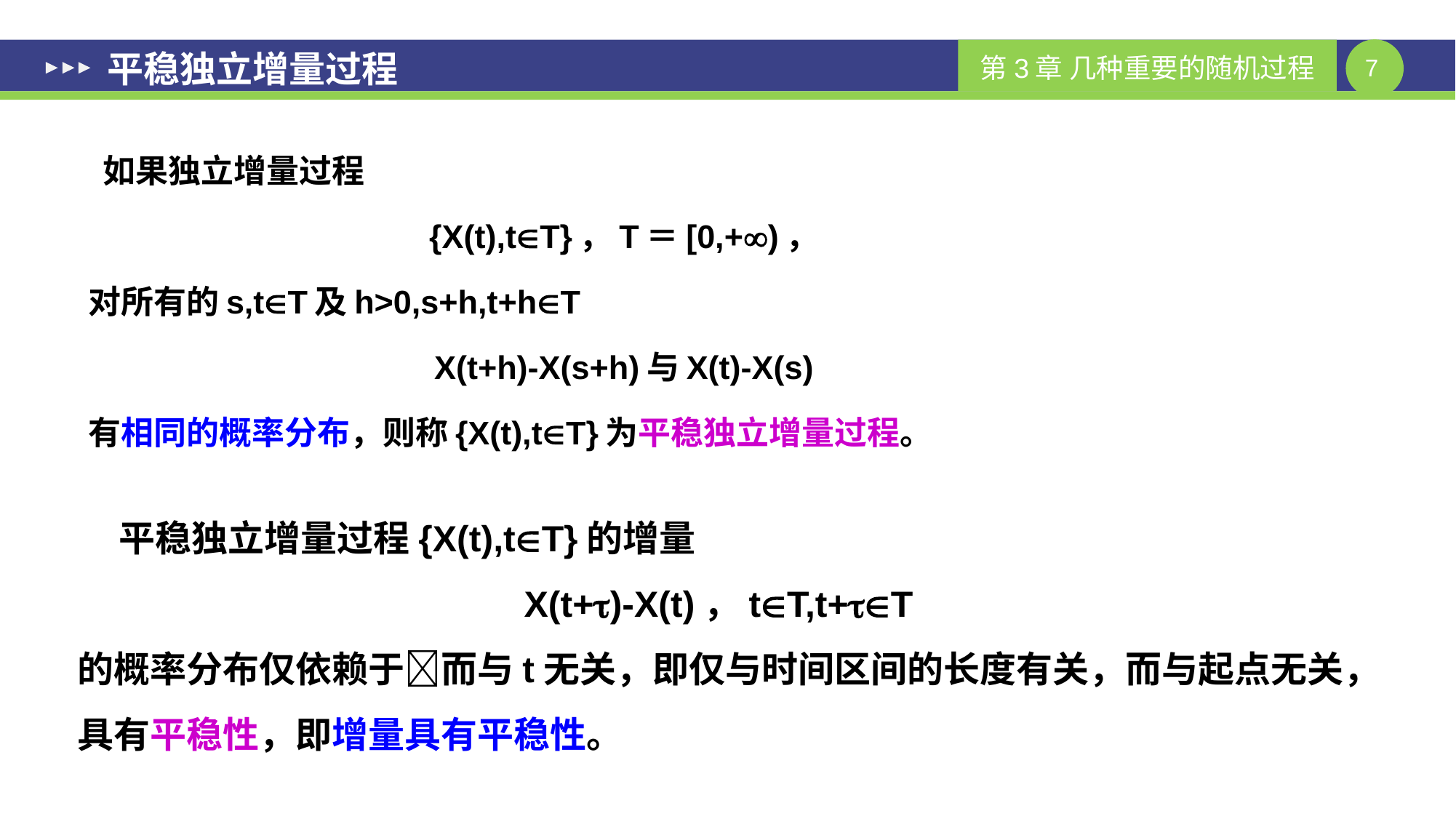

# 平稳独立增量过程
	 如果独立增量过程
{X(t),t∈T}，T＝[0,+∞)，
	对所有的s,t∈T及h>0,s+h,t+h∈T
X(t+h)-X(s+h)与X(t)-X(s)
	有相同的概率分布，则称{X(t),t∈T}为平稳独立增量过程。
    平稳独立增量过程{X(t),t∈T}的增量
X(t+τ)-X(t)，t∈T,t+τ∈T
的概率分布仅依赖于τ而与t无关，即仅与时间区间的长度有关，而与起点无关，具有平稳性，即增量具有平稳性。